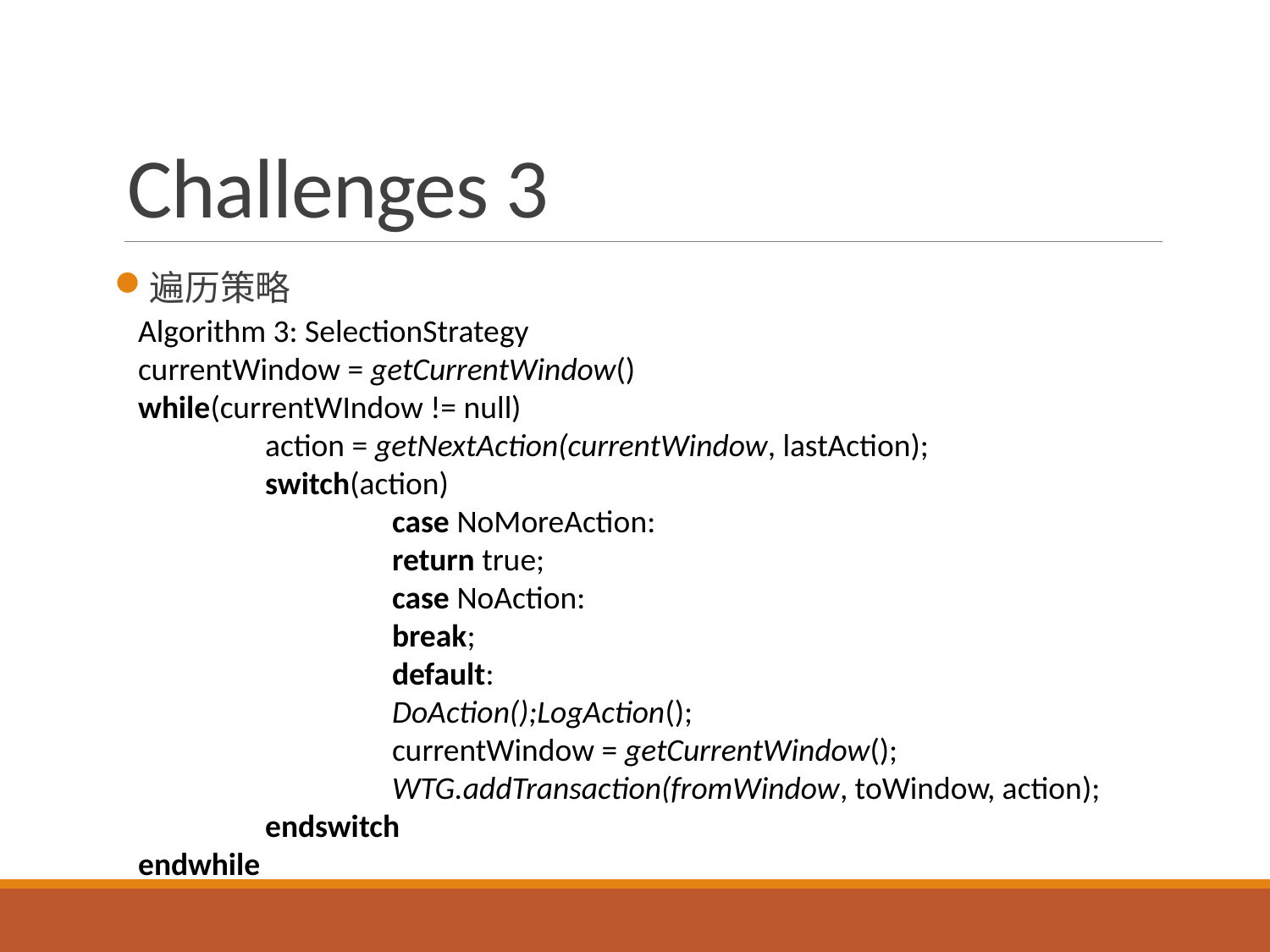

# Challenges 3
遍历策略

Algorithm 3: SelectionStrategy
currentWindow = getCurrentWindow()
while(currentWIndow != null)
	action = getNextAction(currentWindow, lastAction);
	switch(action)
		case NoMoreAction:
		return true;
		case NoAction:
		break;
		default:
		DoAction();LogAction();
		currentWindow = getCurrentWindow();
		WTG.addTransaction(fromWindow, toWindow, action);
	endswitch
endwhile